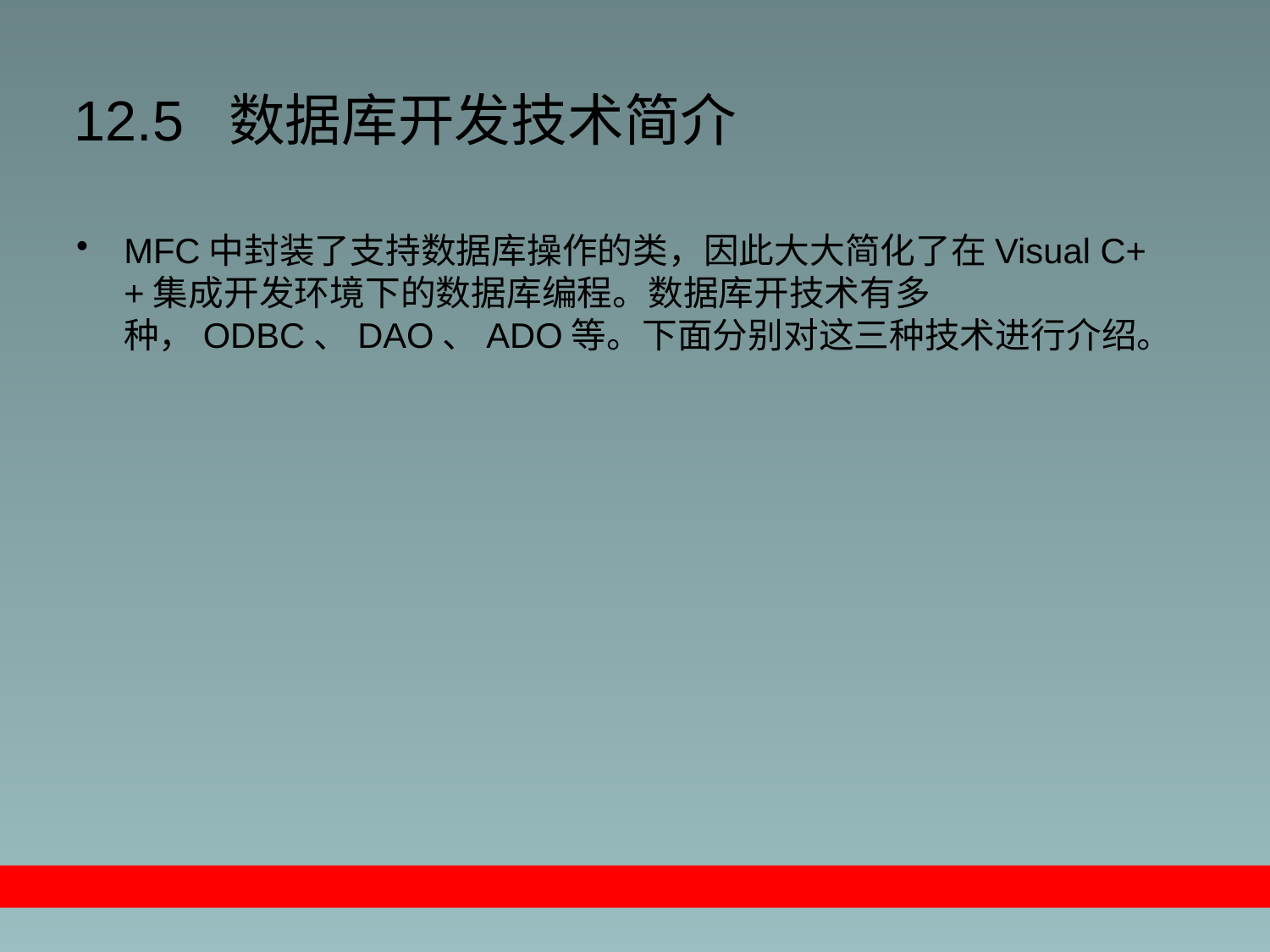

# 12.5  数据库开发技术简介
MFC中封装了支持数据库操作的类，因此大大简化了在Visual C++集成开发环境下的数据库编程。数据库开技术有多种，ODBC、DAO、ADO等。下面分别对这三种技术进行介绍。